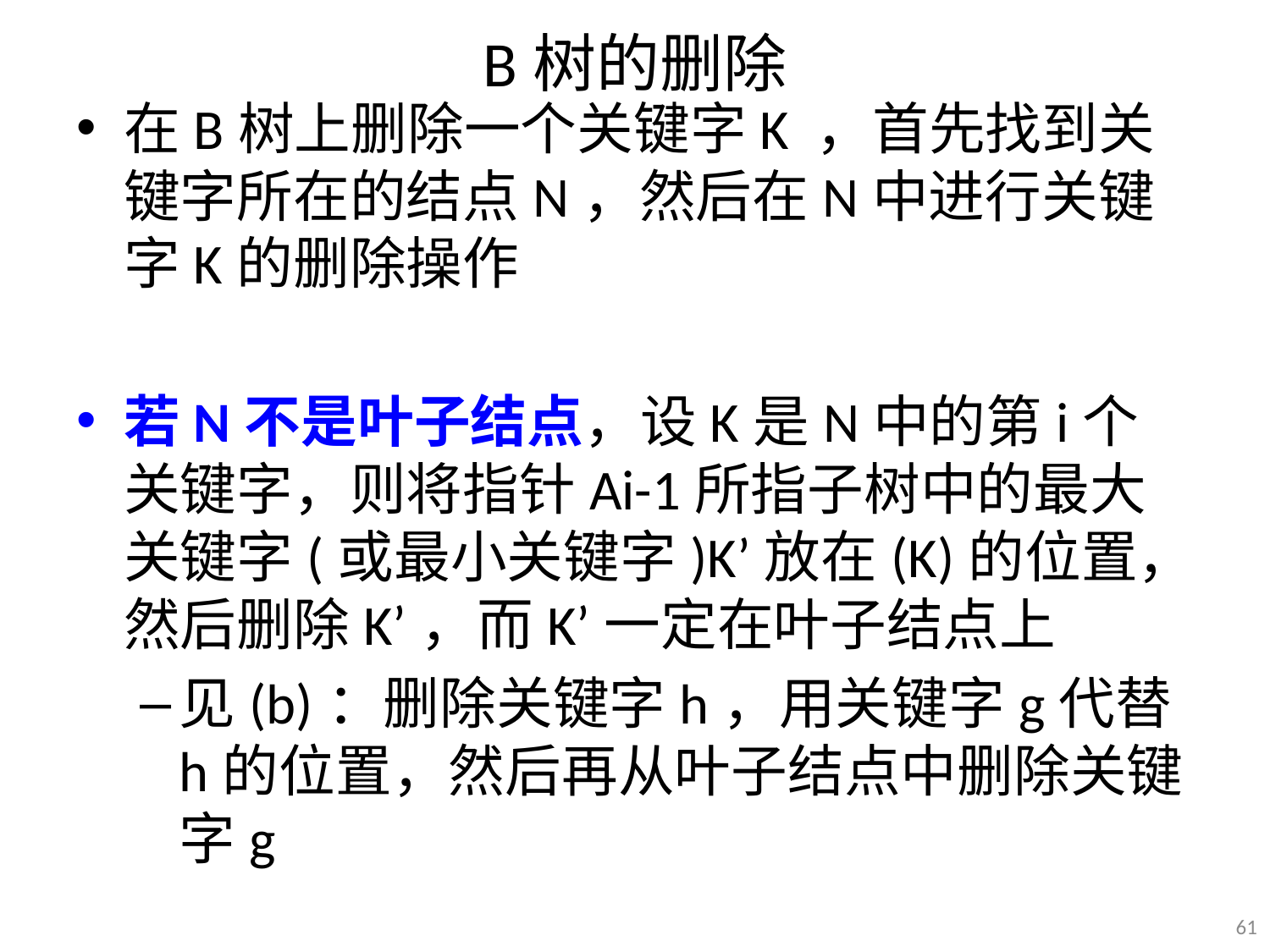

# B树的删除
在B树上删除一个关键字K ，首先找到关键字所在的结点N，然后在N中进行关键字K的删除操作

若N不是叶子结点，设K是N中的第i个关键字，则将指针Ai-1所指子树中的最大关键字(或最小关键字)K’放在(K)的位置，然后删除K’，而K’一定在叶子结点上
见(b)：删除关键字h，用关键字g代替h的位置，然后再从叶子结点中删除关键字g

61